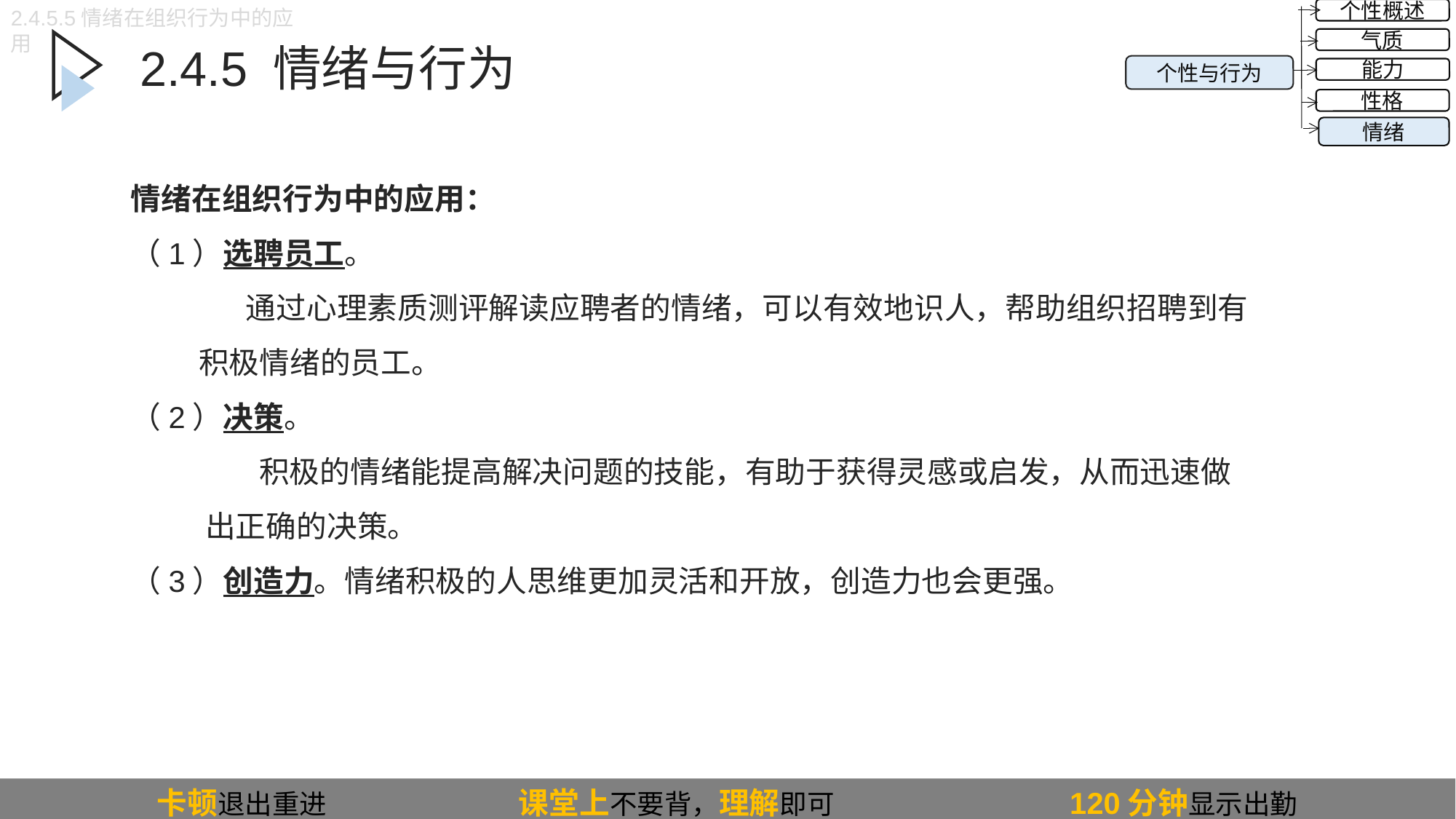

2.4.5.5情绪在组织行为中的应用
个性概述
气质
能力

性格
情绪
个性与行为
2.4.5 情绪与行为
情绪在组织行为中的应用：
（1）选聘员工。
                通过心理素质测评解读应聘者的情绪，可以有效地识人，帮助组织招聘到有
         积极情绪的员工。
（2）决策。
                  积极的情绪能提高解决问题的技能，有助于获得灵感或启发，从而迅速做
          出正确的决策。
（3）创造力。情绪积极的人思维更加灵活和开放，创造力也会更强。